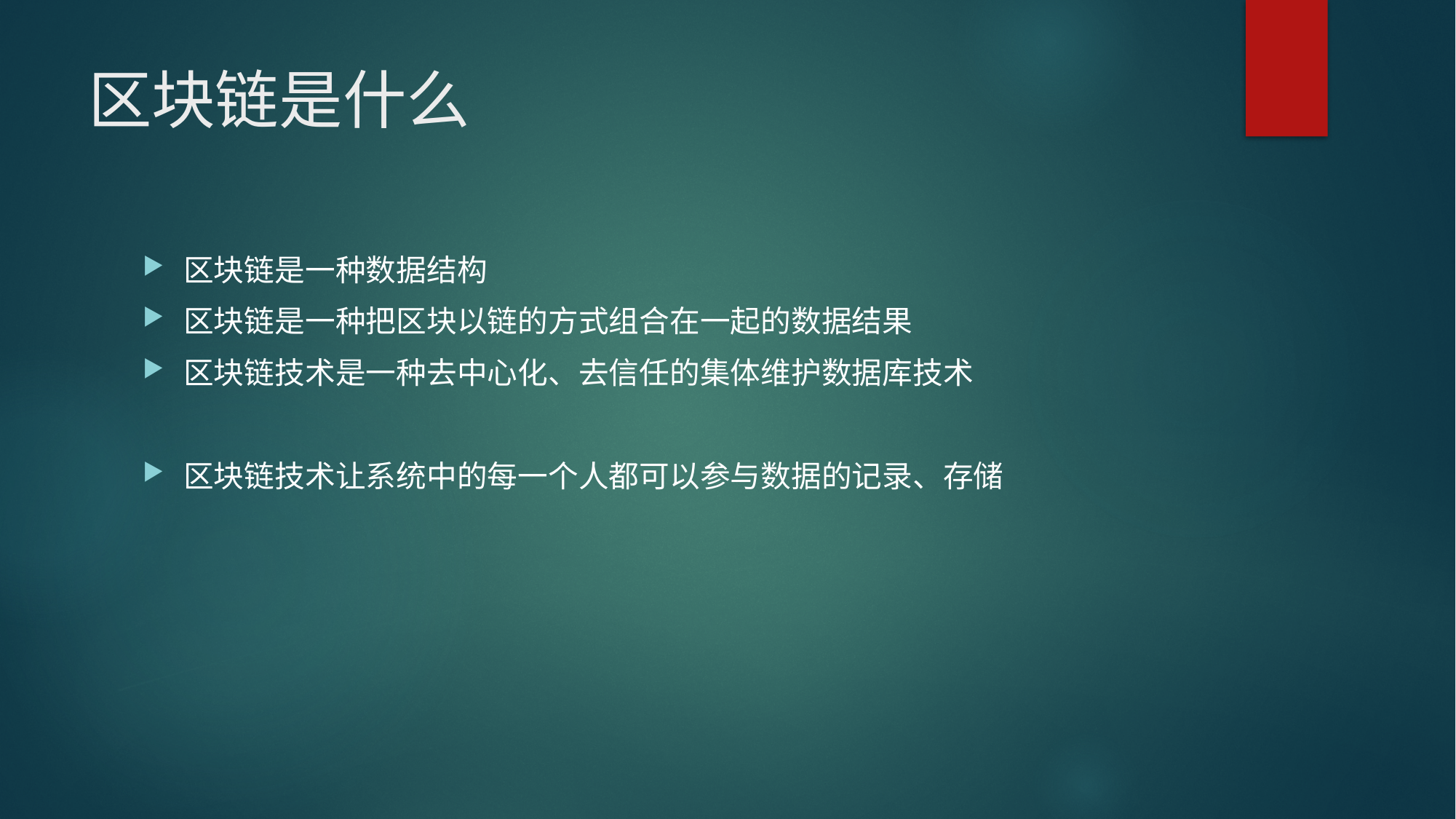

# 区块链是什么
区块链是一种数据结构
区块链是一种把区块以链的方式组合在一起的数据结果
区块链技术是一种去中心化、去信任的集体维护数据库技术

区块链技术让系统中的每一个人都可以参与数据的记录、存储